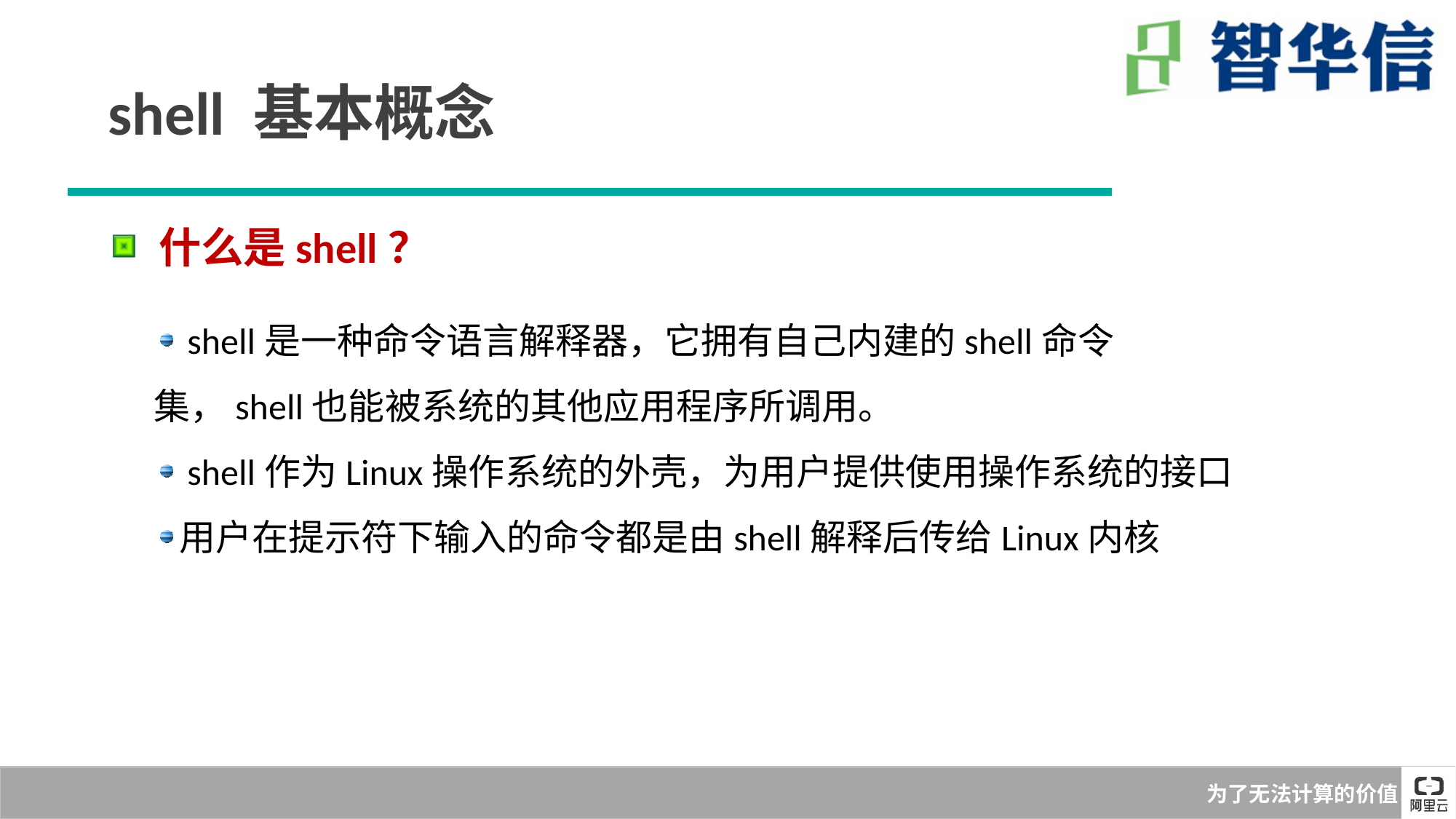

shell 基本概念
 什么是shell？
 shell是一种命令语言解释器，它拥有自己内建的shell命令集，shell也能被系统的其他应用程序所调用。
 shell作为Linux操作系统的外壳，为用户提供使用操作系统的接口
用户在提示符下输入的命令都是由shell解释后传给Linux内核